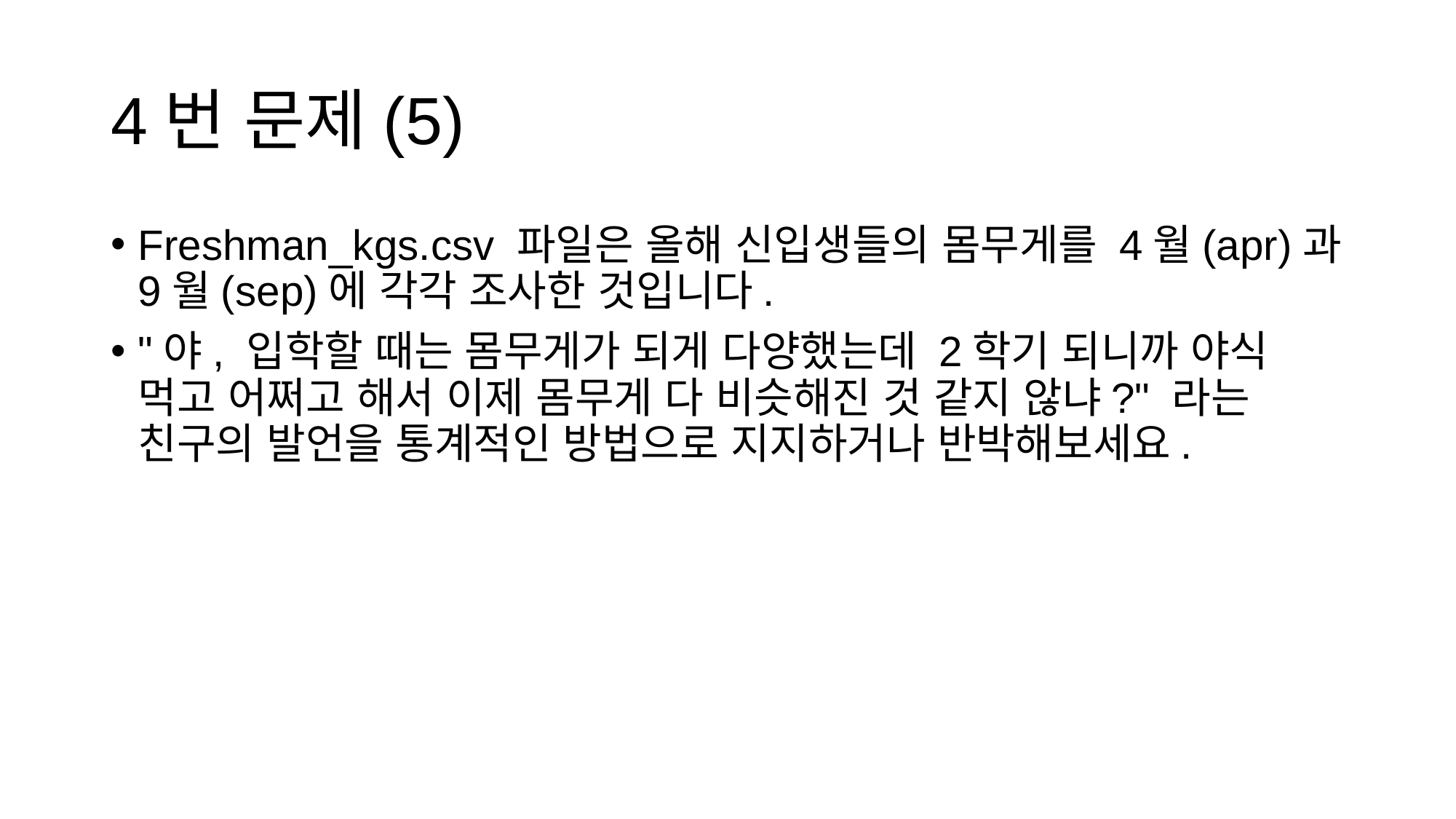

# 4번 문제(5)
Freshman_kgs.csv 파일은 올해 신입생들의 몸무게를 4월(apr)과 9월(sep)에 각각 조사한 것입니다.
"야, 입학할 때는 몸무게가 되게 다양했는데 2학기 되니까 야식 먹고 어쩌고 해서 이제 몸무게 다 비슷해진 것 같지 않냐?" 라는 친구의 발언을 통계적인 방법으로 지지하거나 반박해보세요.